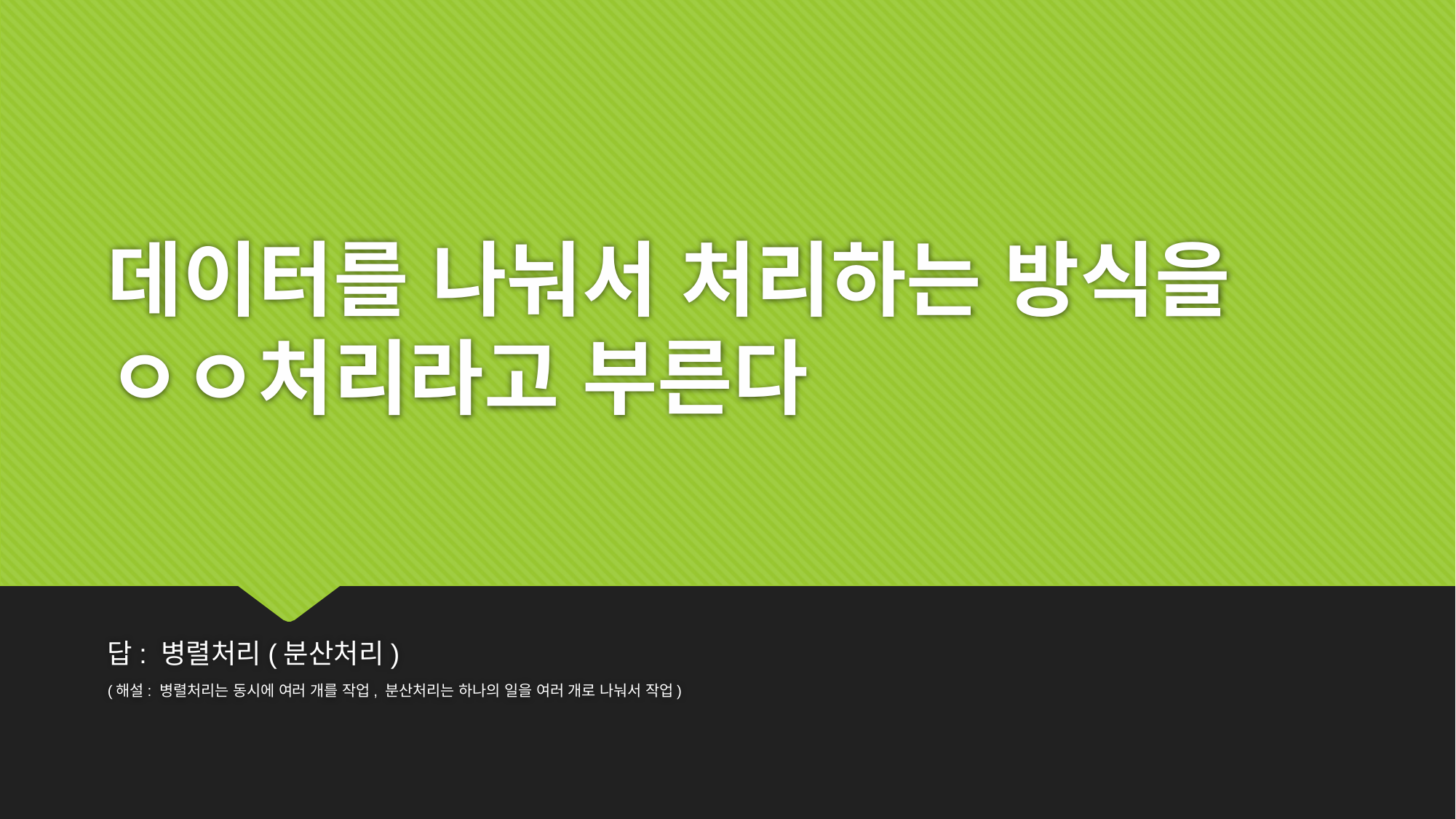

# 데이터를 나눠서 처리하는 방식을 ㅇㅇ처리라고 부른다
답: 병렬처리(분산처리)
(해설: 병렬처리는 동시에 여러 개를 작업, 분산처리는 하나의 일을 여러 개로 나눠서 작업)